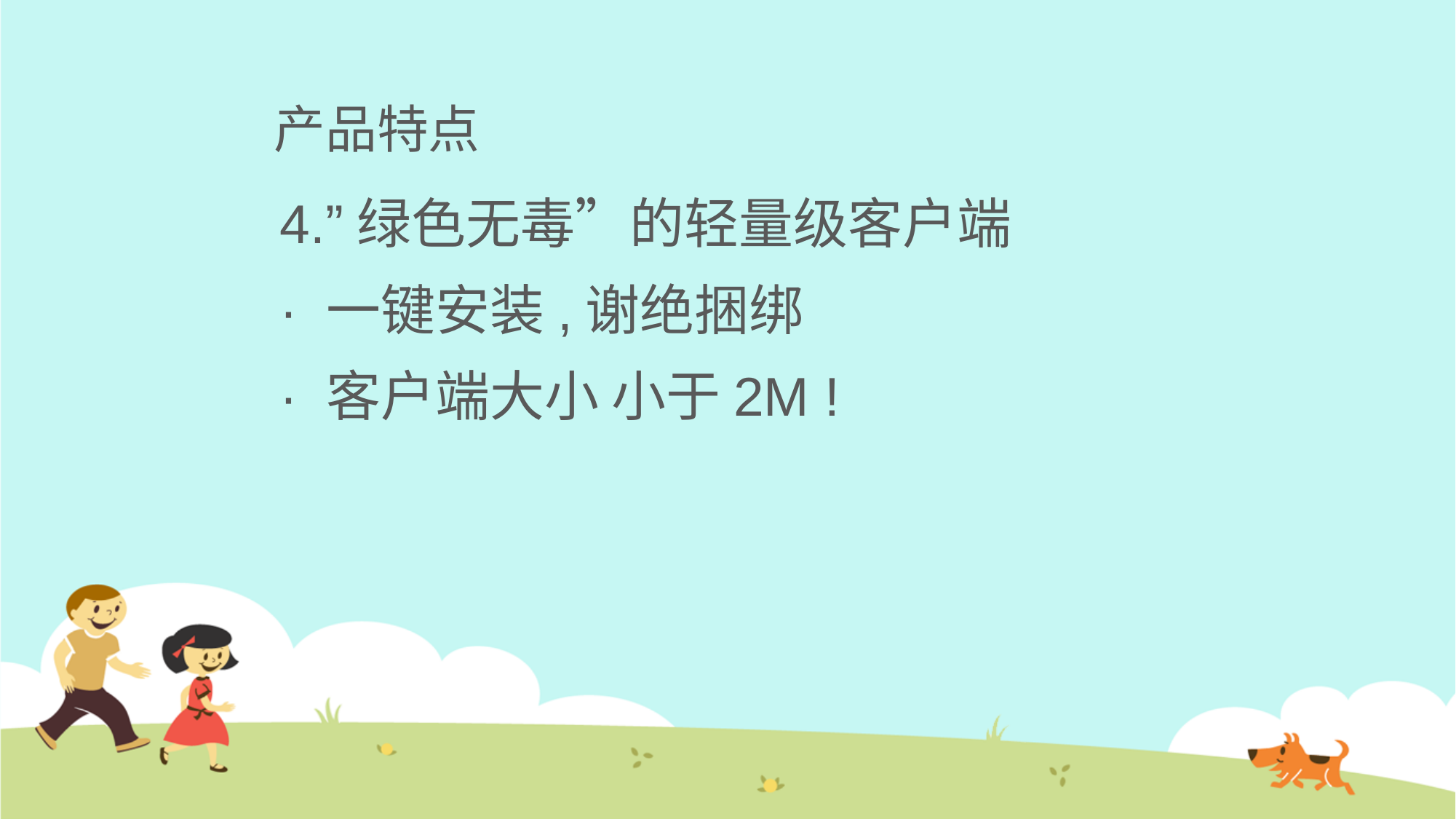

# 产品特点
4.”绿色无毒”的轻量级客户端
· 一键安装,谢绝捆绑
· 客户端大小 小于2M !